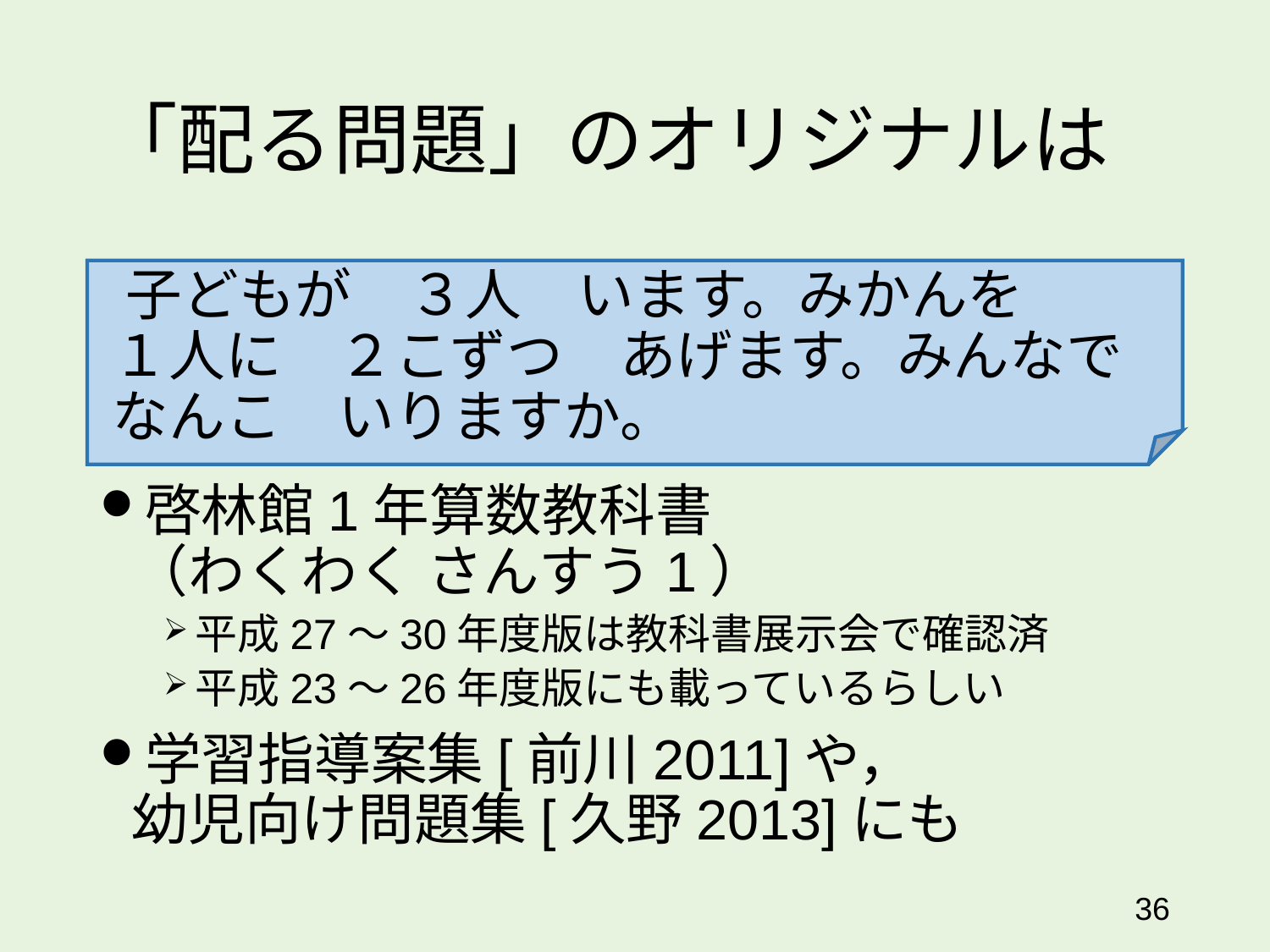

# 「配る問題」のオリジナルは
 子どもが　３人　います。みかんを
 １人に　２こずつ　あげます。みんなで
 なんこ　いりますか。
啓林館1年算数教科書
（わくわく さんすう1）
平成27～30年度版は教科書展示会で確認済
平成23～26年度版にも載っているらしい
学習指導案集[前川2011]や，
幼児向け問題集[久野2013]にも
36